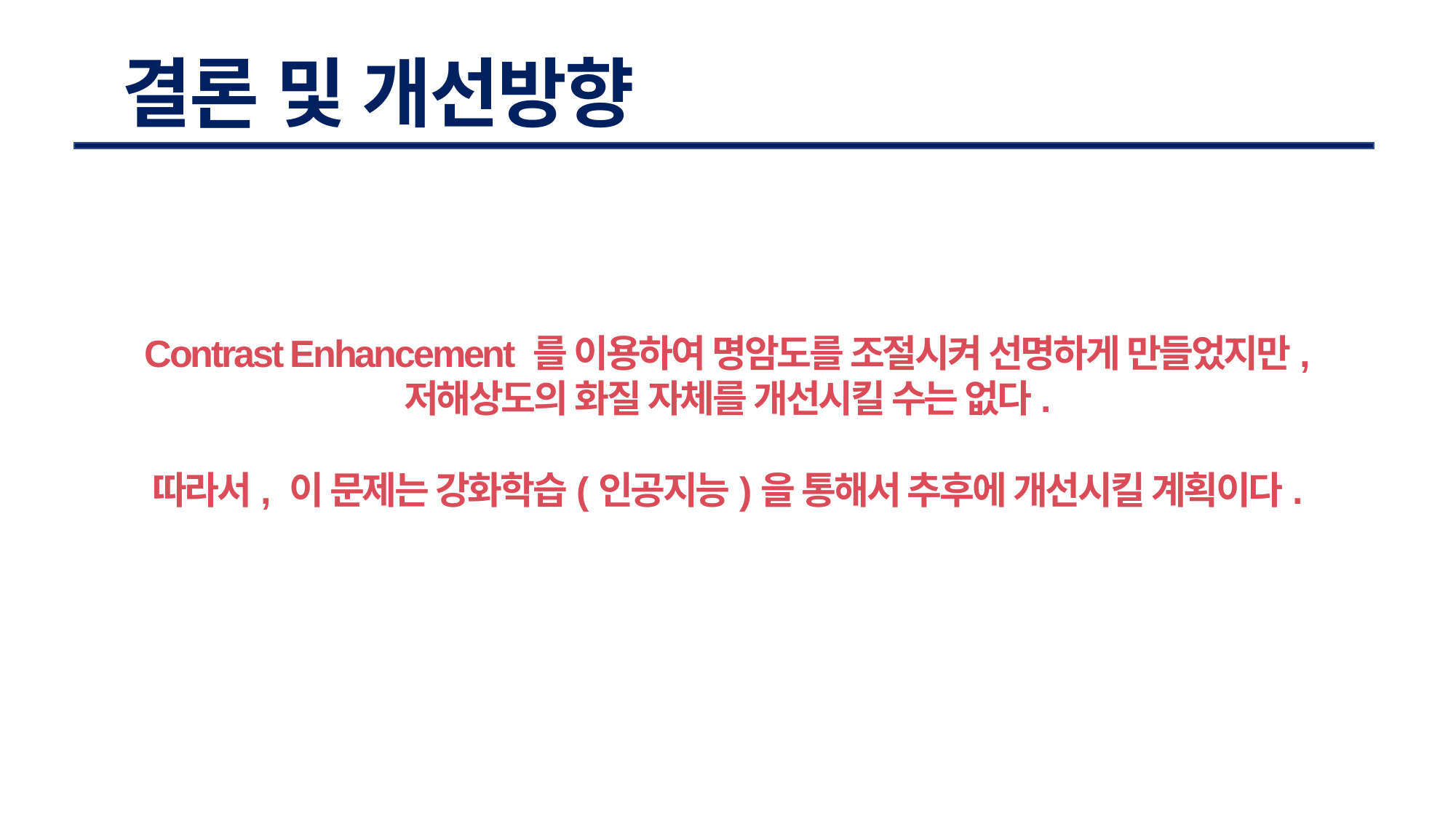

결론 및 개선방향

Contrast Enhancement 를 이용하여 명암도를 조절시켜 선명하게 만들었지만,
저해상도의 화질 자체를 개선시킬 수는 없다.
따라서, 이 문제는 강화학습(인공지능)을 통해서 추후에 개선시킬 계획이다.